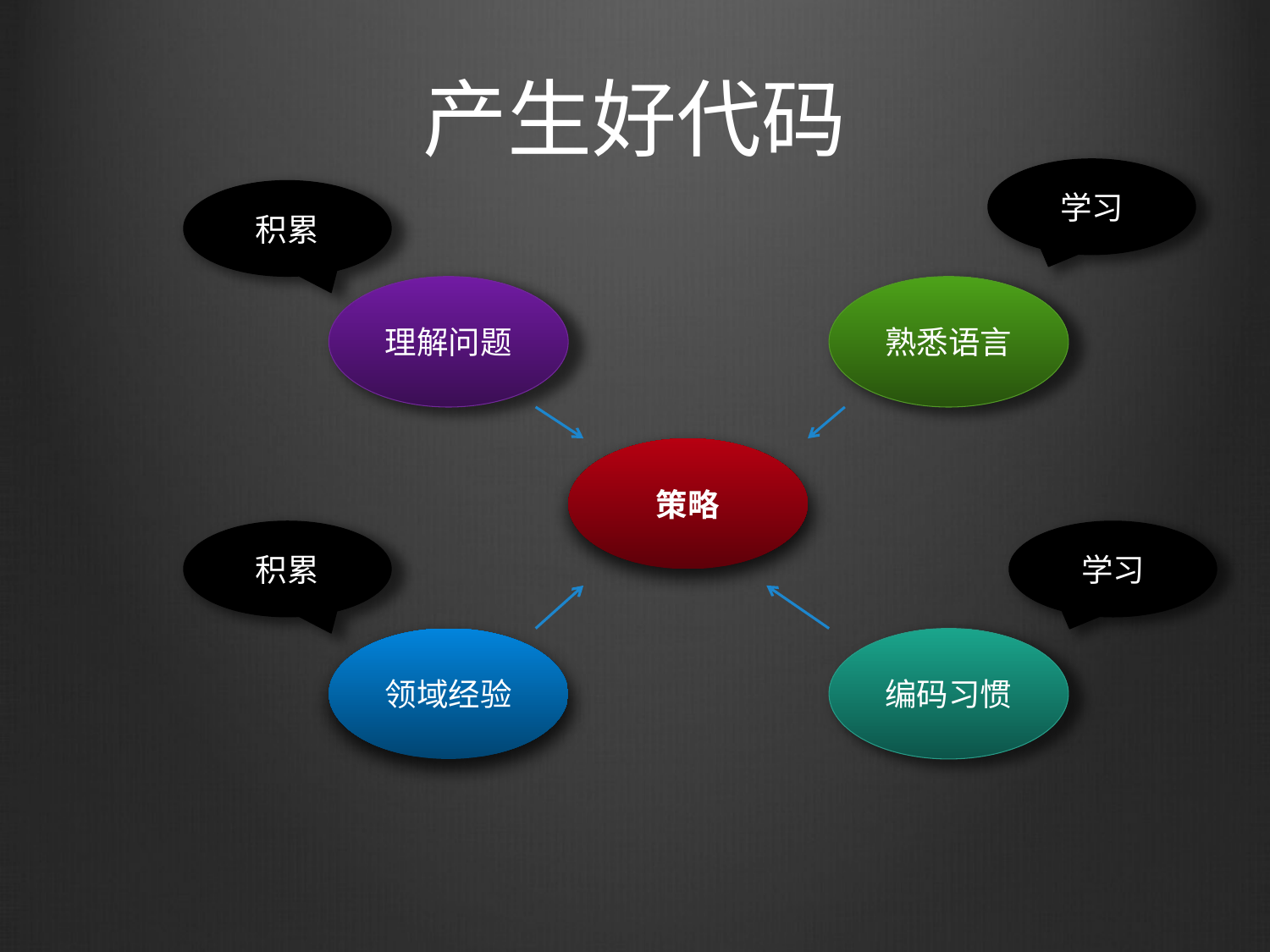

# 产生好代码
学习
积累
理解问题
熟悉语言
策略
积累
学习
领域经验
编码习惯